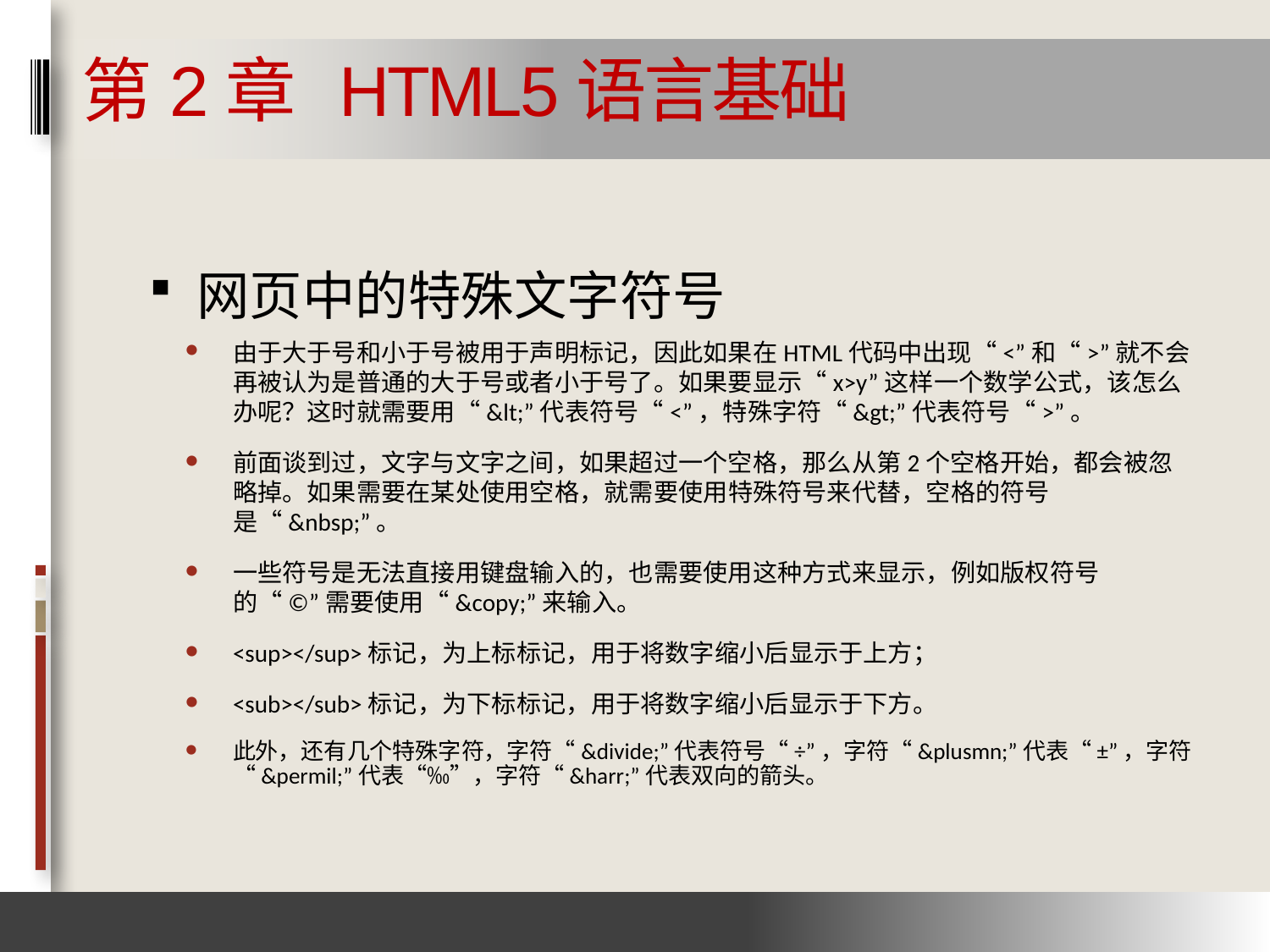

# 第2章  HTML5语言基础
网页中的特殊文字符号
由于大于号和小于号被用于声明标记，因此如果在HTML代码中出现“<”和“>”就不会再被认为是普通的大于号或者小于号了。如果要显示“x>y”这样一个数学公式，该怎么办呢？这时就需要用“&lt;”代表符号“<”，特殊字符“&gt;”代表符号“>”。
前面谈到过，文字与文字之间，如果超过一个空格，那么从第2个空格开始，都会被忽略掉。如果需要在某处使用空格，就需要使用特殊符号来代替，空格的符号是“&nbsp;”。
一些符号是无法直接用键盘输入的，也需要使用这种方式来显示，例如版权符号的“©”需要使用“&copy;”来输入。
<sup></sup>标记，为上标标记，用于将数字缩小后显示于上方；
<sub></sub>标记，为下标标记，用于将数字缩小后显示于下方。
此外，还有几个特殊字符，字符“&divide;”代表符号“÷”，字符“&plusmn;”代表“±”，字符“&permil;”代表“‰”，字符“&harr;”代表双向的箭头。